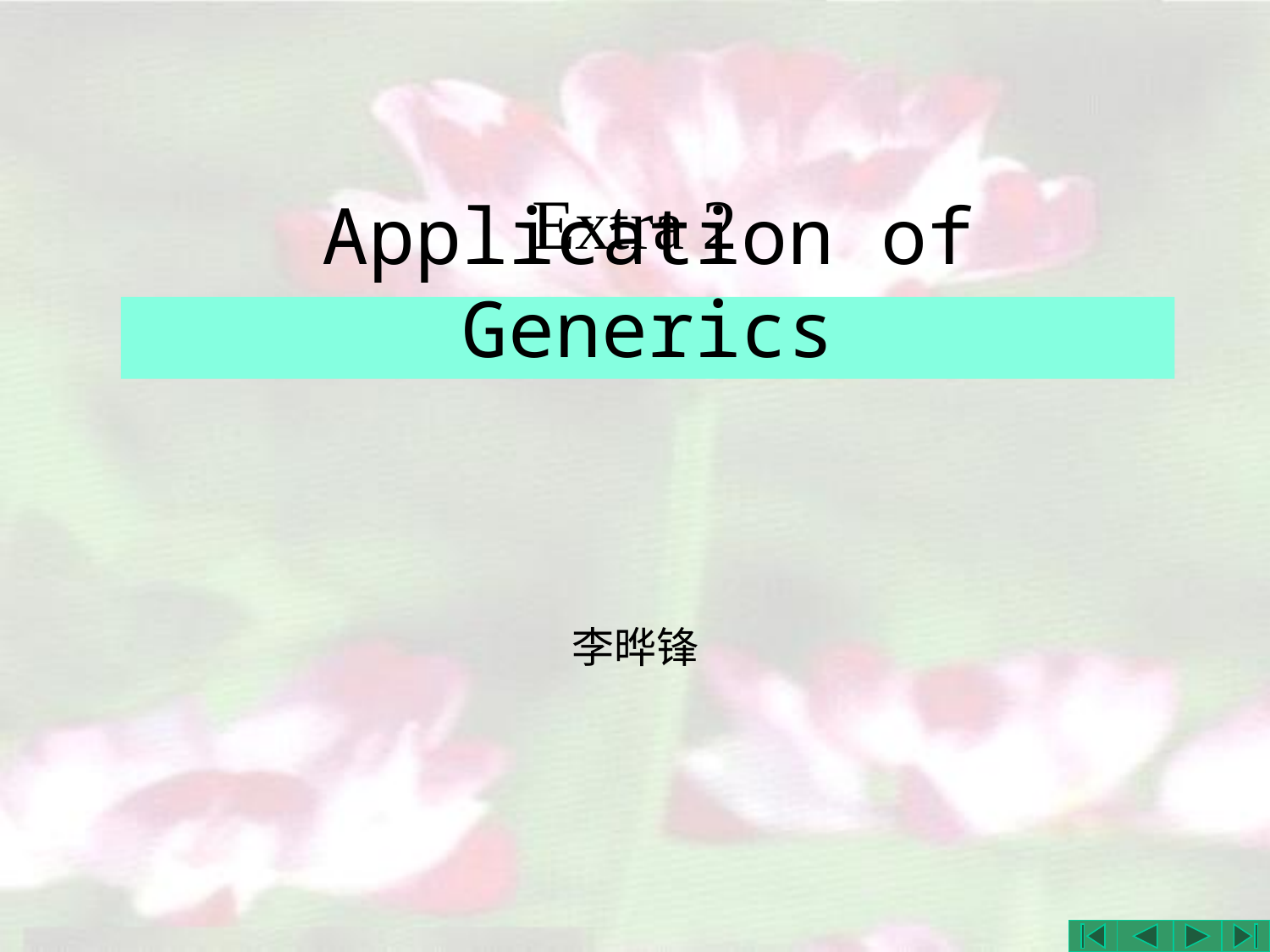

# Extra 2
Application of Generics
李晔锋